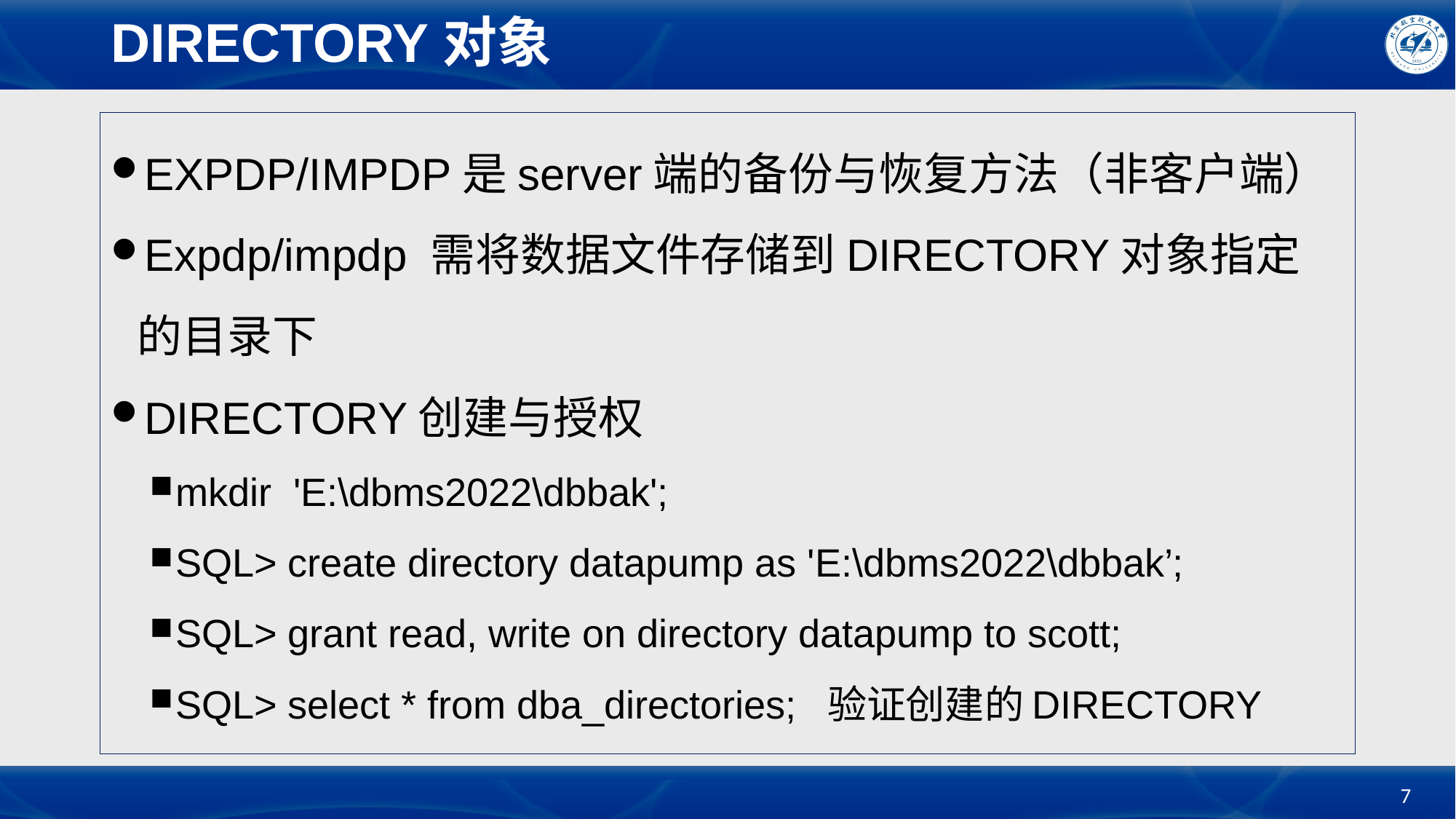

# DIRECTORY对象
EXPDP/IMPDP是server端的备份与恢复方法（非客户端）
Expdp/impdp 需将数据文件存储到DIRECTORY对象指定的目录下
DIRECTORY创建与授权
mkdir  'E:\dbms2022\dbbak';
SQL> create directory datapump as 'E:\dbms2022\dbbak’;
SQL> grant read, write on directory datapump to scott;
SQL> select * from dba_directories;  验证创建的DIRECTORY
7